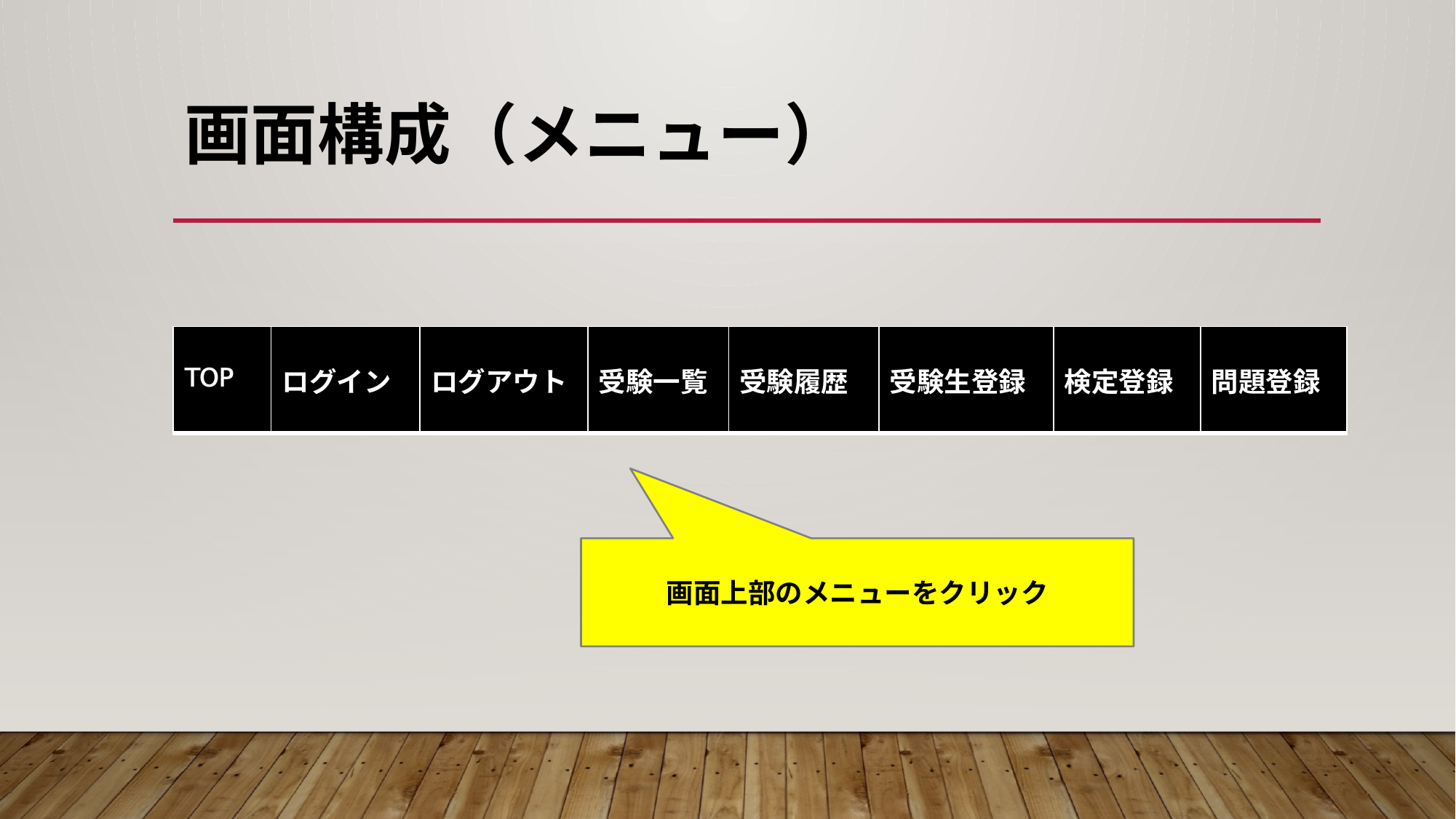

# 画面構成（メニュー）
| TOP | ログイン | ログアウト | 受験一覧 | 受験履歴 | 受験生登録 | 検定登録 | 問題登録 |
| --- | --- | --- | --- | --- | --- | --- | --- |
画面上部のメニューをクリック